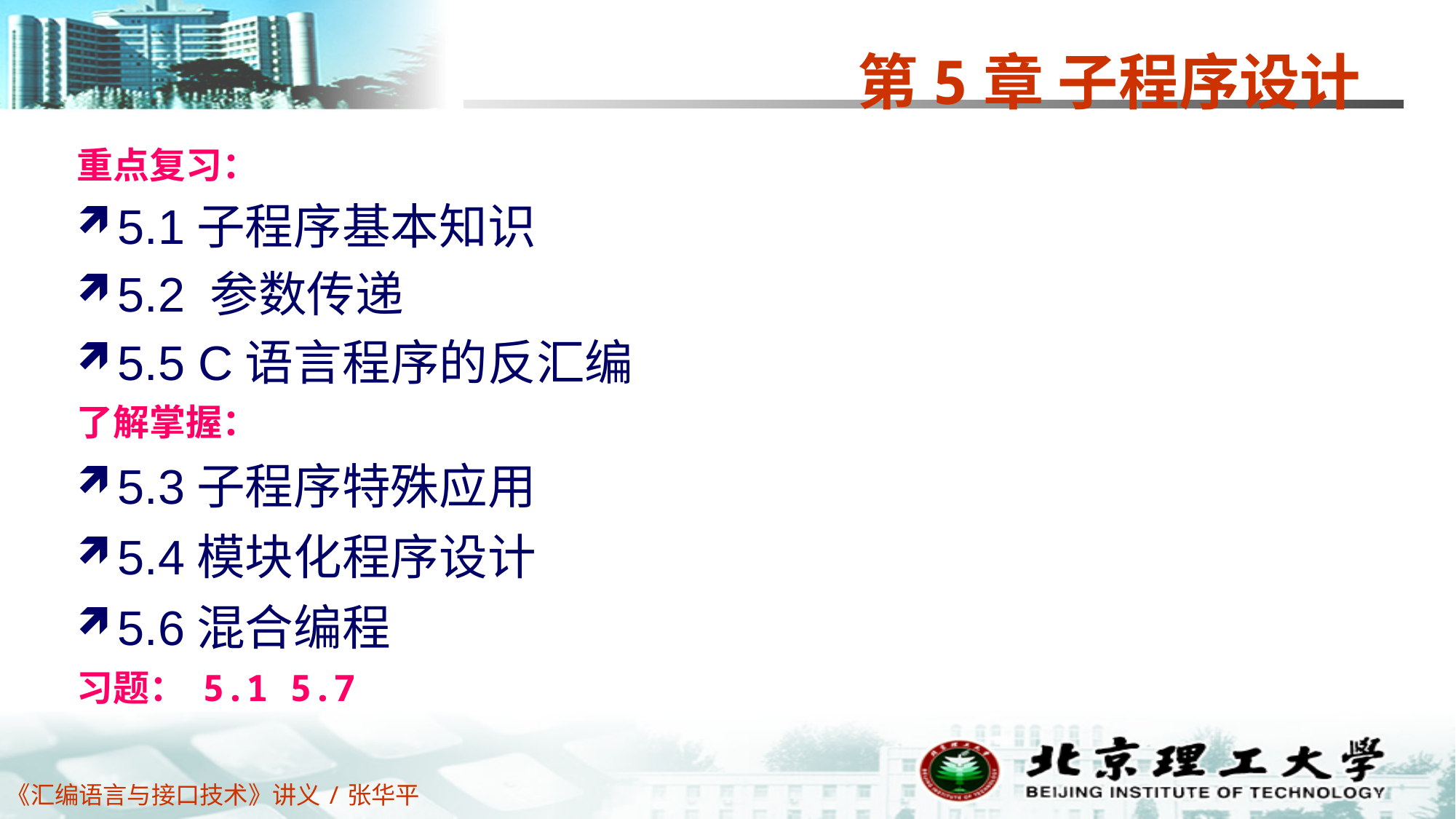

# 第5章 子程序设计
重点复习：
5.1子程序基本知识
5.2 参数传递
5.5 C语言程序的反汇编
了解掌握：
5.3子程序特殊应用
5.4模块化程序设计
5.6混合编程
习题： 5.1 5.7